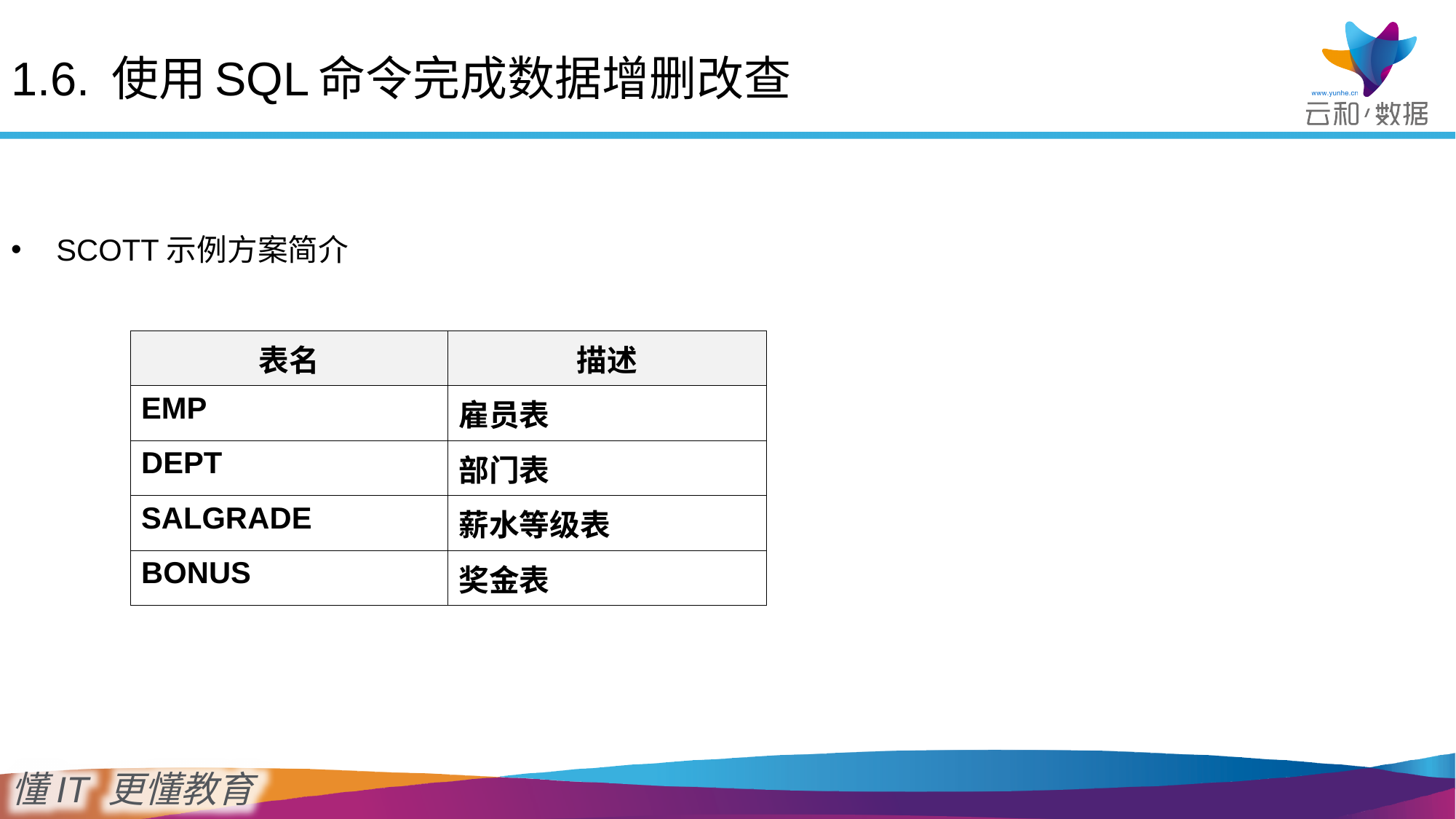

1.6. 使用SQL命令完成数据增删改查

SCOTT示例方案简介

| 表名 | 描述 |
| --- | --- |
| EMP | 雇员表 |
| DEPT | 部门表 |
| SALGRADE | 薪水等级表 |
| BONUS | 奖金表 |